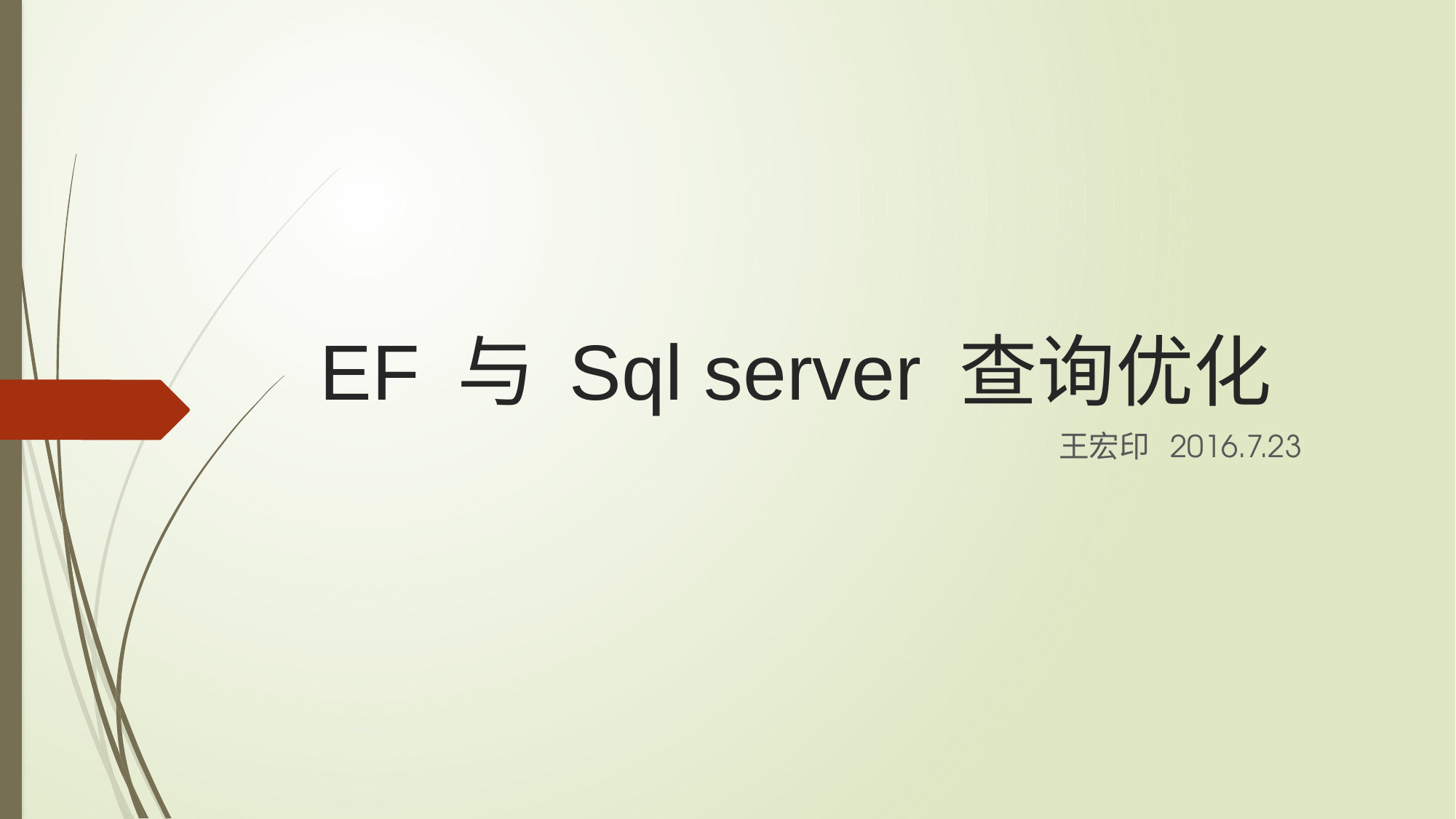

# EF 与 Sql server 查询优化
王宏印  2016.7.23